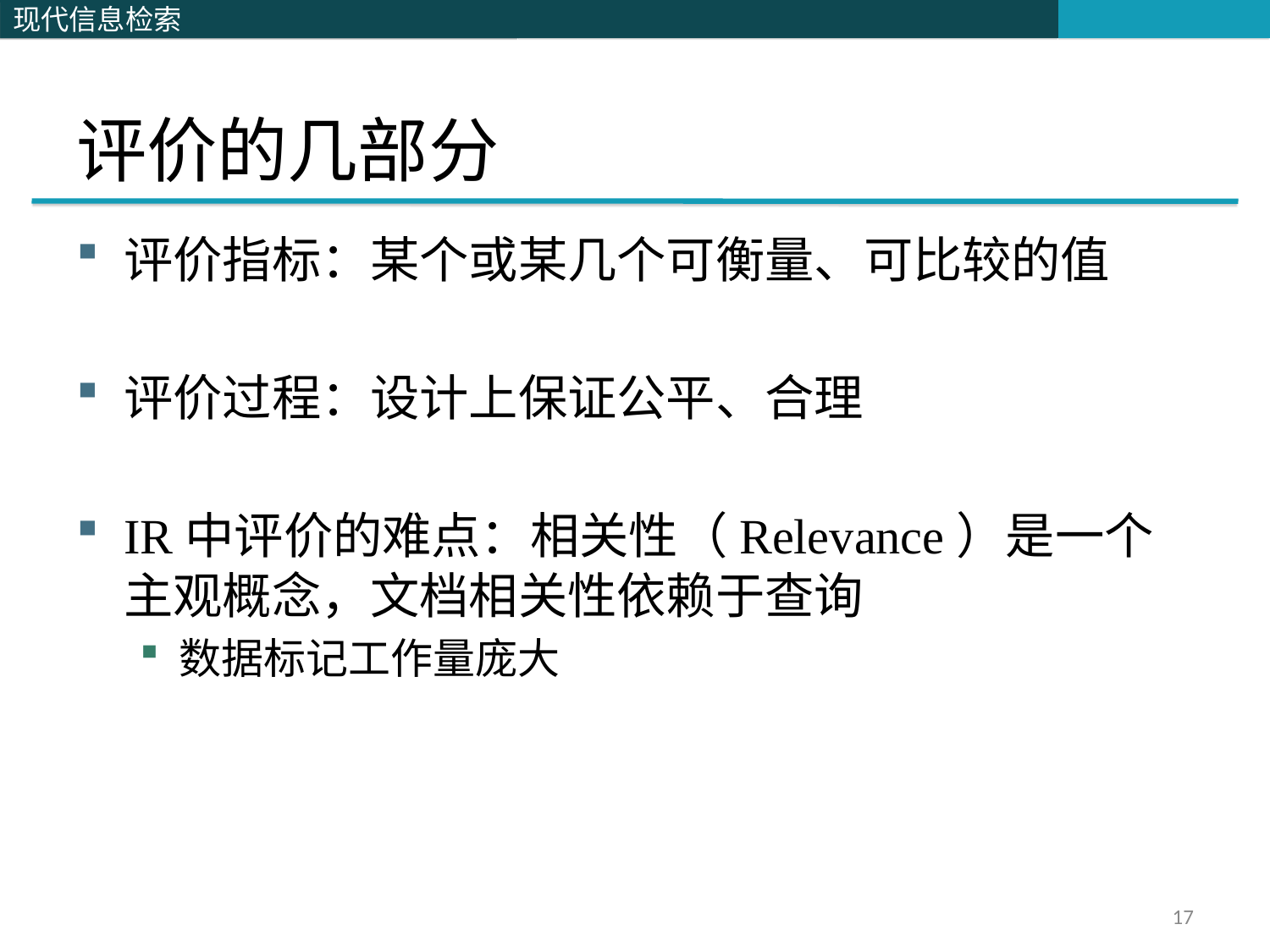

# 评价的几部分
评价指标：某个或某几个可衡量、可比较的值

评价过程：设计上保证公平、合理

IR中评价的难点：相关性（Relevance）是一个主观概念，文档相关性依赖于查询
数据标记工作量庞大
17